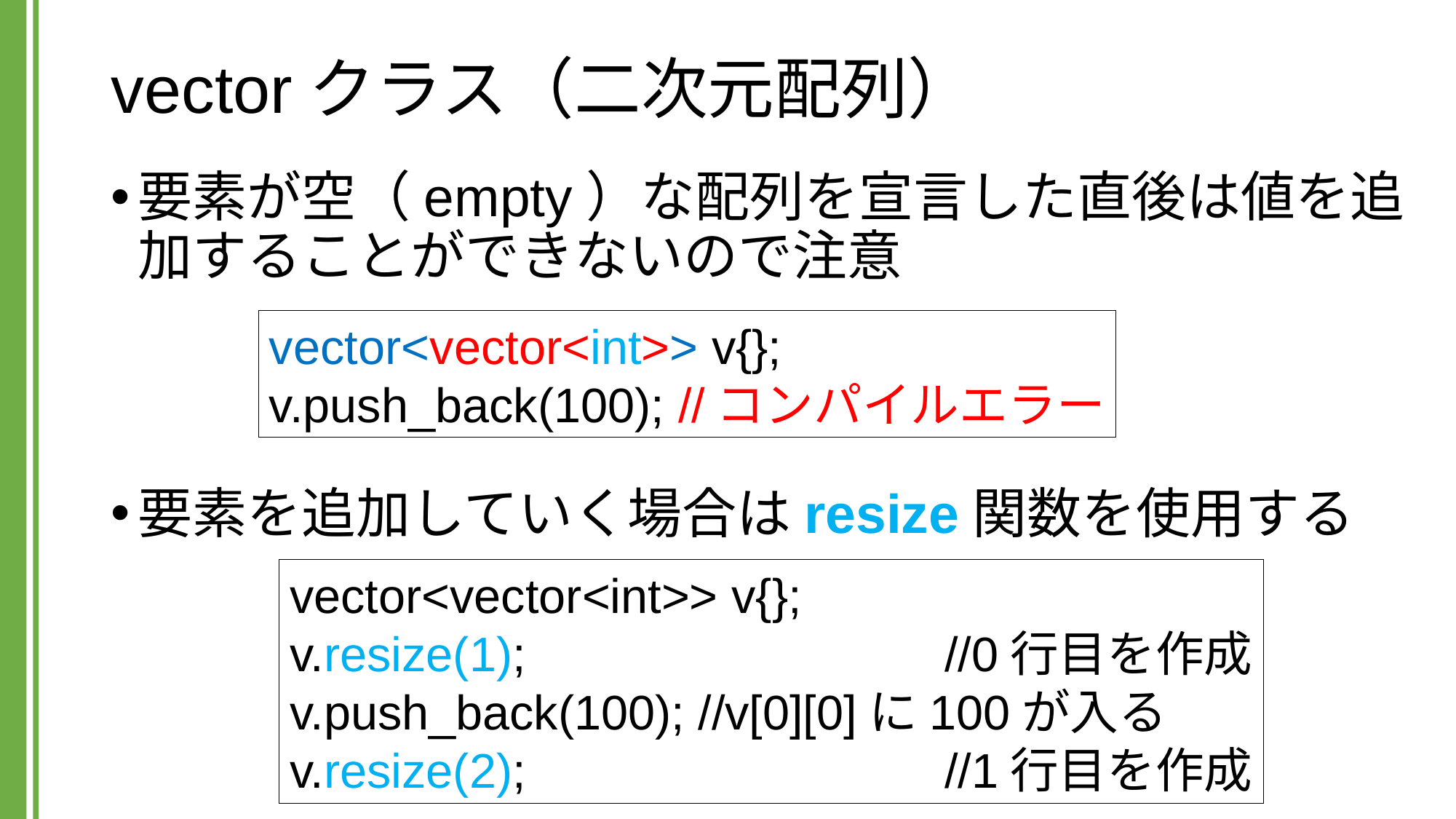

# vectorクラス（二次元配列）
要素が空（empty）な配列を宣言した直後は値を追加することができないので注意
要素を追加していく場合はresize関数を使用する
vector<vector<int>> v{};
v.push_back(100); //コンパイルエラー
vector<vector<int>> v{};
v.resize(1);				//0行目を作成
v.push_back(100); //v[0][0]に100が入る
v.resize(2);				//1行目を作成